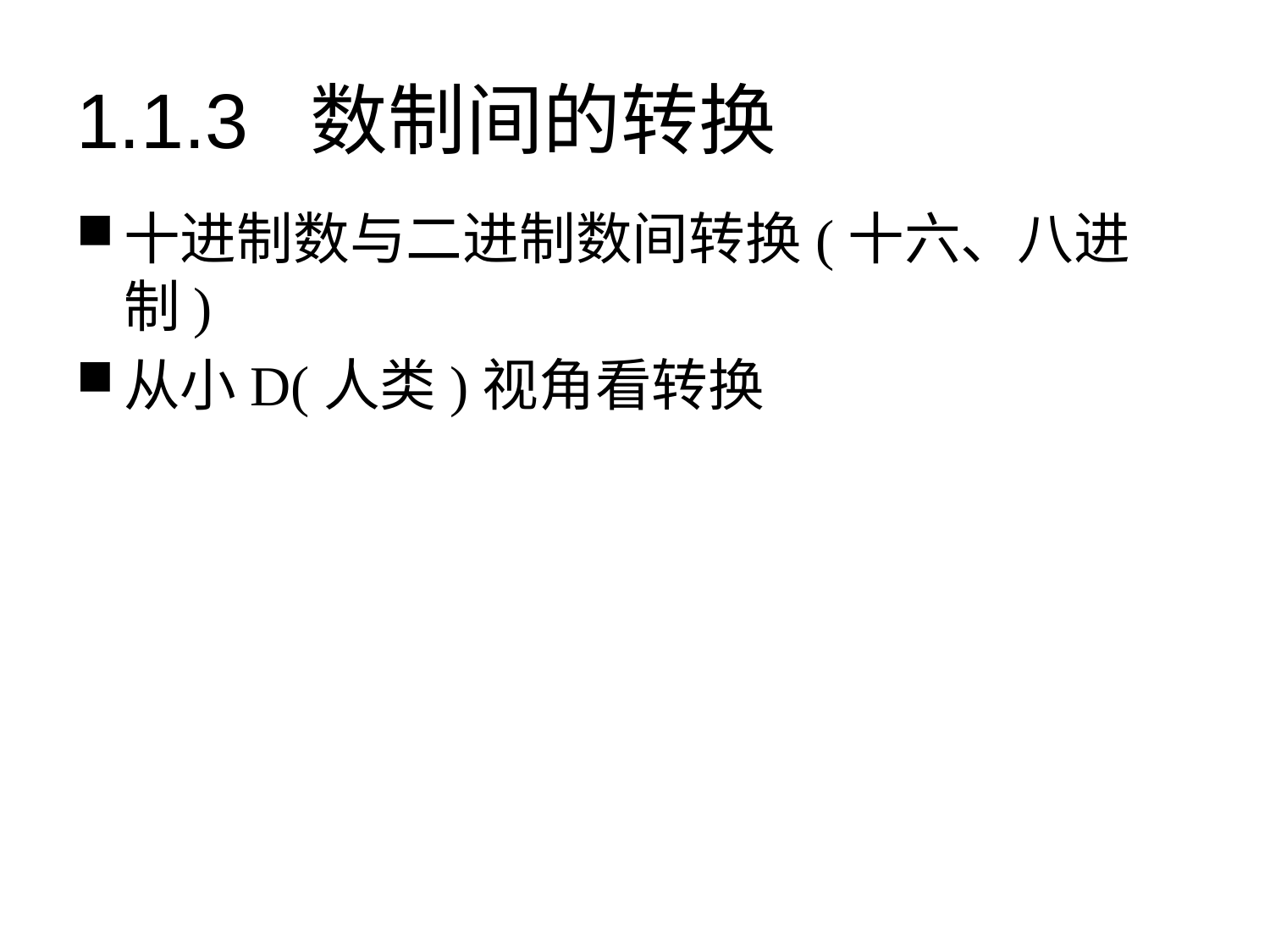

# 1.1.3  数制间的转换
十进制数与二进制数间转换(十六、八进制)
从小D(人类)视角看转换